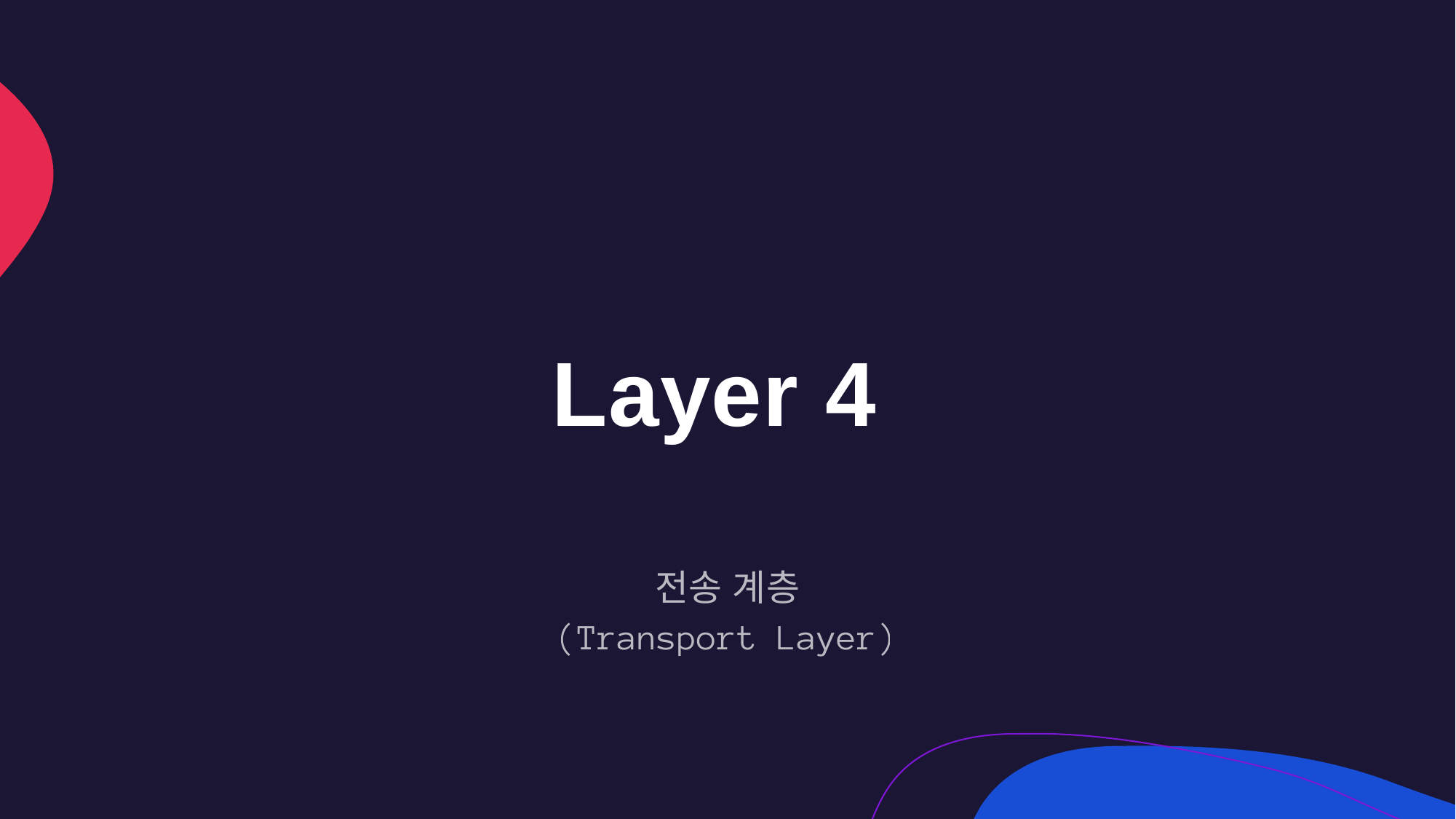

# Layer 4
전송 계층
(Transport Layer)